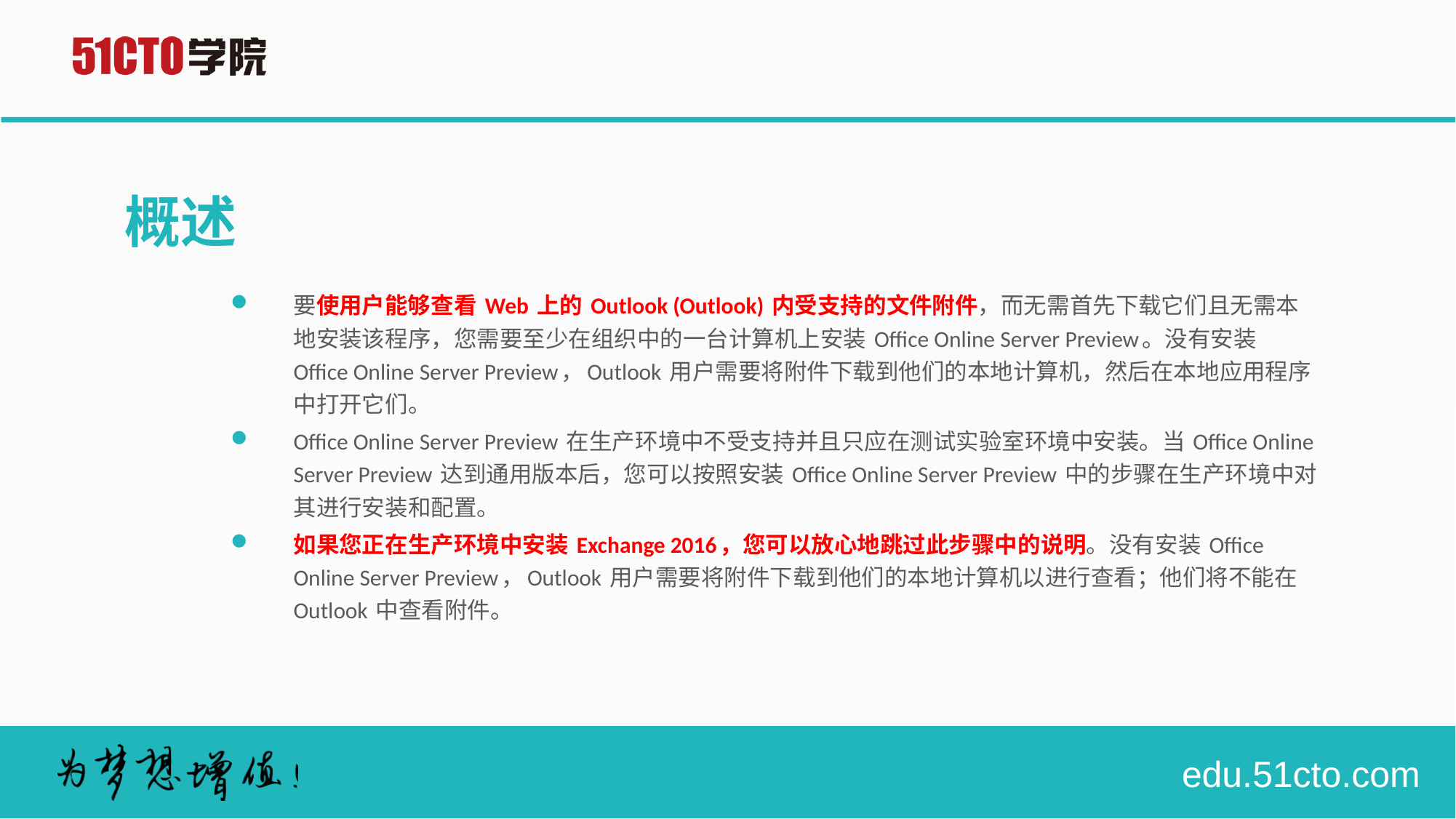

# 概述
要使用户能够查看 Web 上的 Outlook (Outlook) 内受支持的文件附件，而无需首先下载它们且无需本地安装该程序，您需要至少在组织中的一台计算机上安装 Office Online Server Preview。没有安装 Office Online Server Preview，Outlook 用户需要将附件下载到他们的本地计算机，然后在本地应用程序中打开它们。
Office Online Server Preview 在生产环境中不受支持并且只应在测试实验室环境中安装。当 Office Online Server Preview 达到通用版本后，您可以按照安装 Office Online Server Preview 中的步骤在生产环境中对其进行安装和配置。
如果您正在生产环境中安装 Exchange 2016，您可以放心地跳过此步骤中的说明。没有安装 Office Online Server Preview，Outlook 用户需要将附件下载到他们的本地计算机以进行查看；他们将不能在 Outlook 中查看附件。